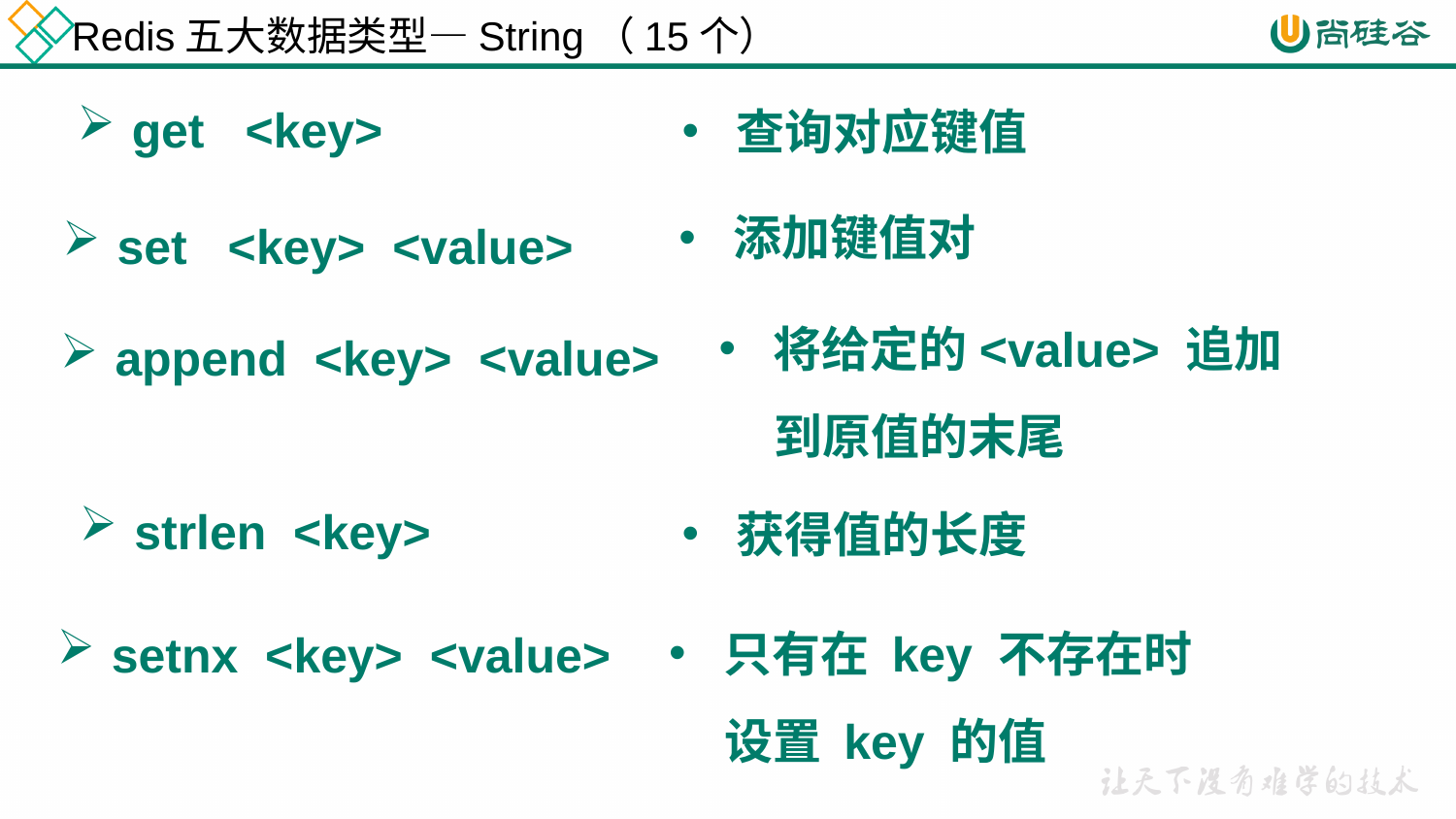

Redis五大数据类型—String（15个）
get   <key>
查询对应键值
添加键值对
set   <key>  <value>
将给定的<value> 追加
    到原值的末尾
append  <key>  <value>
strlen  <key>
获得值的长度
只有在 key 不存在时
    设置 key 的值
setnx  <key>  <value>